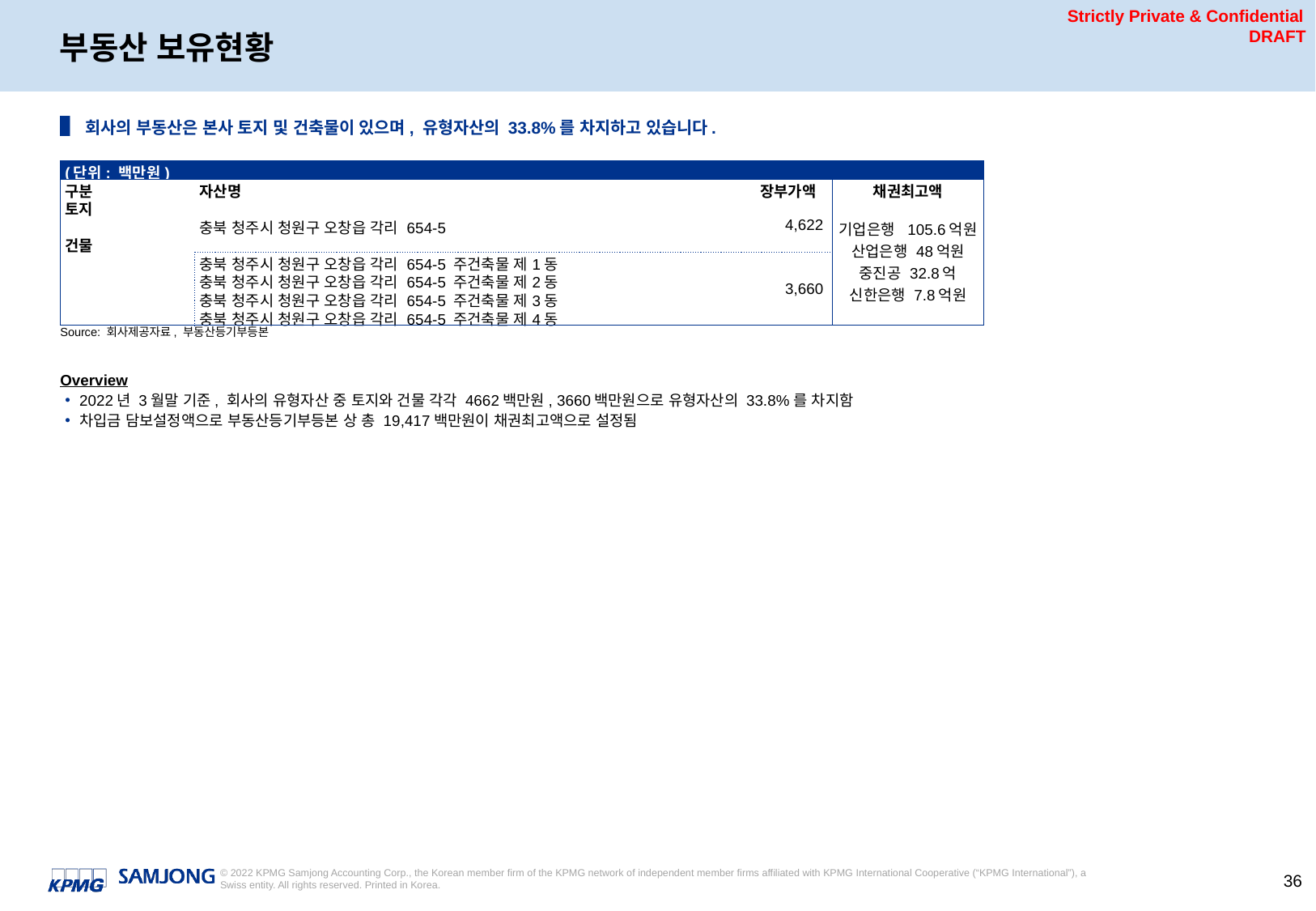

# 부동산 보유현황
▌회사의 부동산은 본사 토지 및 건축물이 있으며, 유형자산의 33.8%를 차지하고 있습니다.
| (단위: 백만원) |  |  |  |
| --- | --- | --- | --- |
| 구분 | 자산명 | 장부가액 | 채권최고액 |
| 토지 |  |  | 기업은행 105.6억원 산업은행 48억원 중진공 32.8억 신한은행 7.8억원 |
|  | 충북 청주시 청원구 오창읍 각리 654-5 | 4,622 |  |
| 건물 |  |  |  |
|  | 충북 청주시 청원구 오창읍 각리 654-5 주건축물 제1동 | 3,660 |  |
|  | 충북 청주시 청원구 오창읍 각리 654-5 주건축물 제2동 |  |  |
|  | 충북 청주시 청원구 오창읍 각리 654-5 주건축물 제3동 |  |  |
|  | 충북 청주시 청원구 오창읍 각리 654-5 주건축물 제4동 |  |  |
Source: 회사제공자료, 부동산등기부등본
Overview
2022년 3월말 기준, 회사의 유형자산 중 토지와 건물 각각 4662백만원, 3660백만원으로 유형자산의 33.8%를 차지함
차입금 담보설정액으로 부동산등기부등본 상 총 19,417백만원이 채권최고액으로 설정됨